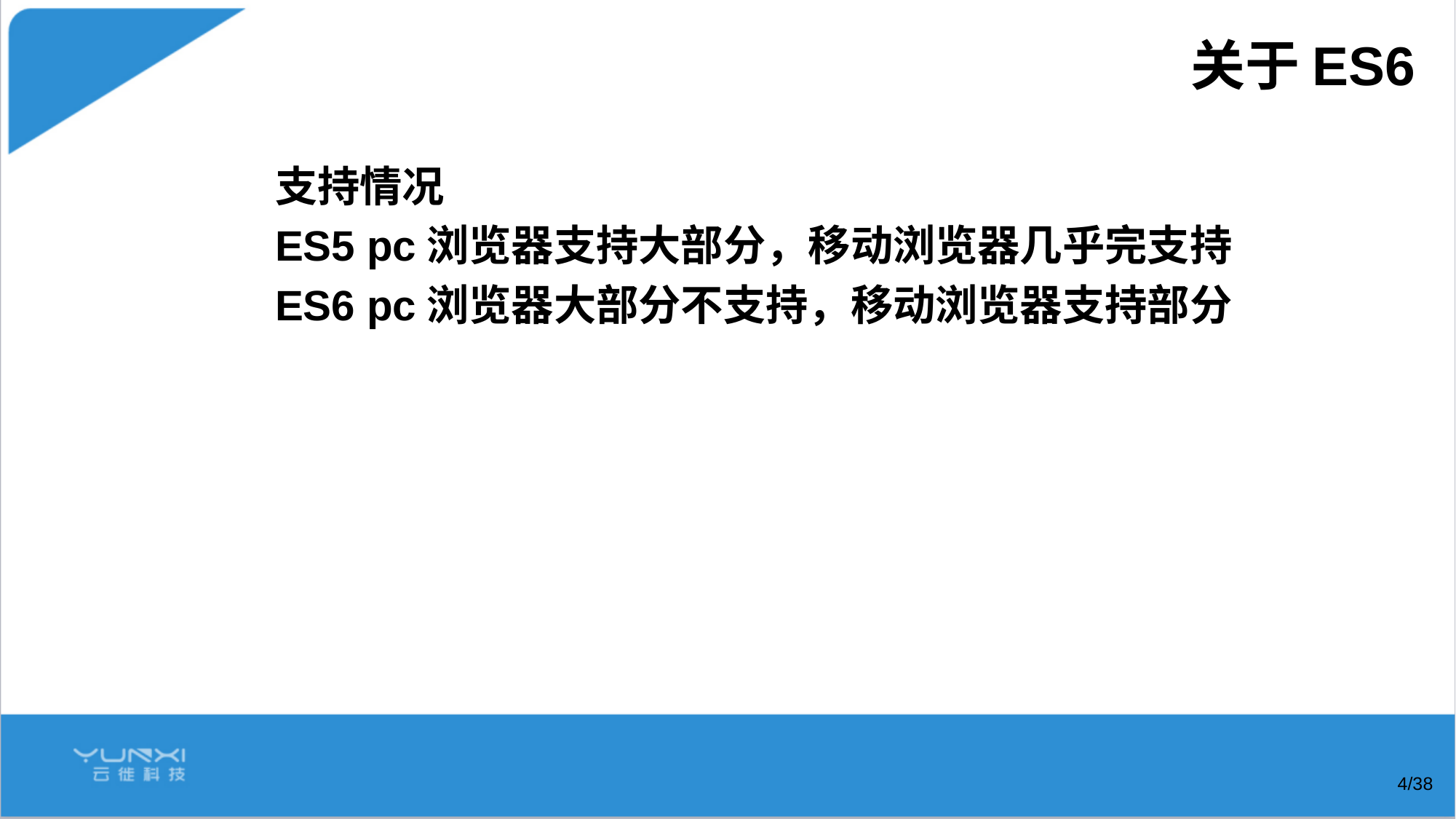

# 关于ES6
支持情况
ES5 pc浏览器支持大部分，移动浏览器几乎完支持
ES6 pc浏览器大部分不支持，移动浏览器支持部分

4/38